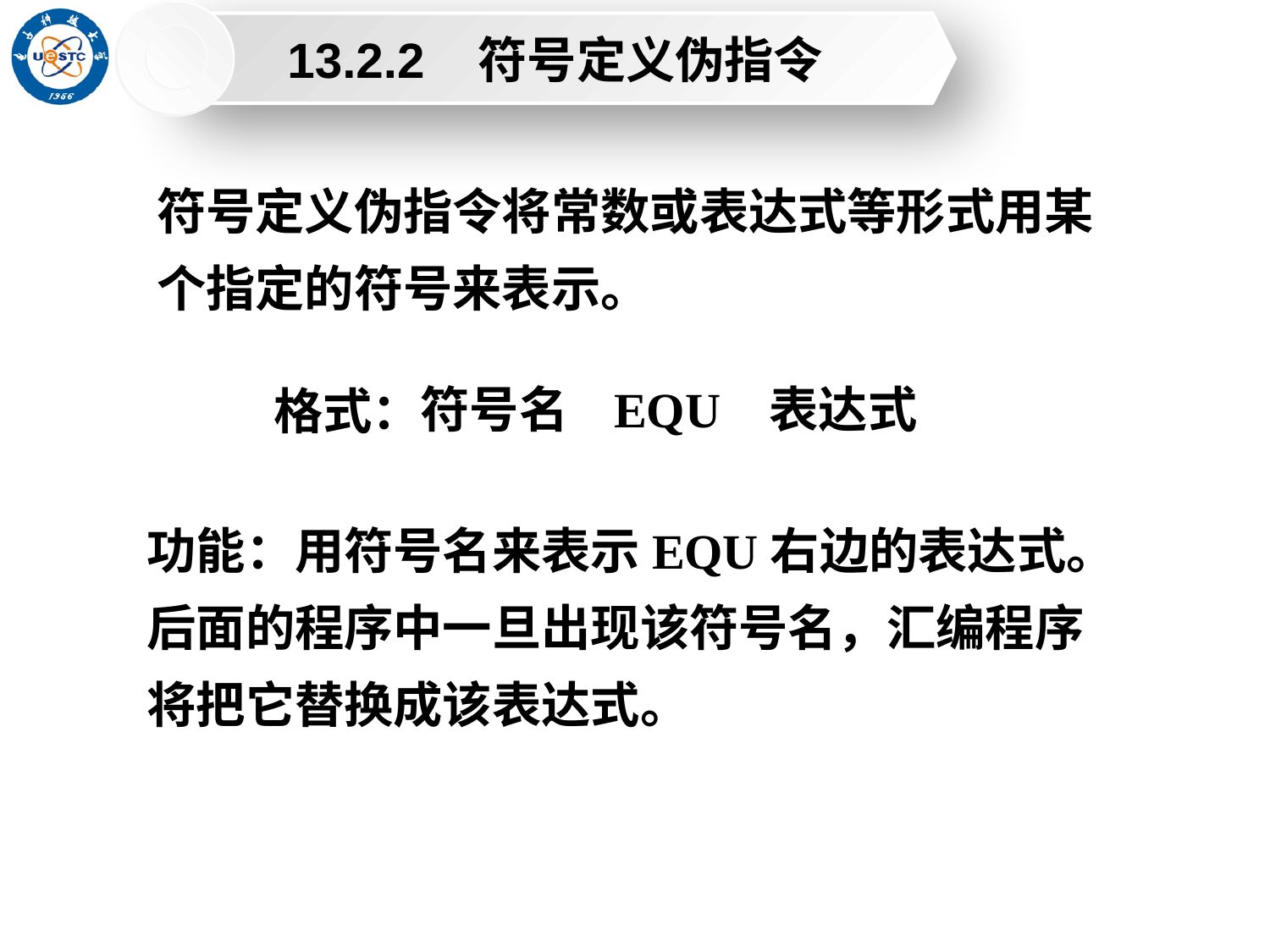

13.2.2   符号定义伪指令

符号定义伪指令将常数或表达式等形式用某个指定的符号来表示。
符号名   EQU   表达式
格式：
功能：用符号名来表示EQU右边的表达式。后面的程序中一旦出现该符号名，汇编程序将把它替换成该表达式。